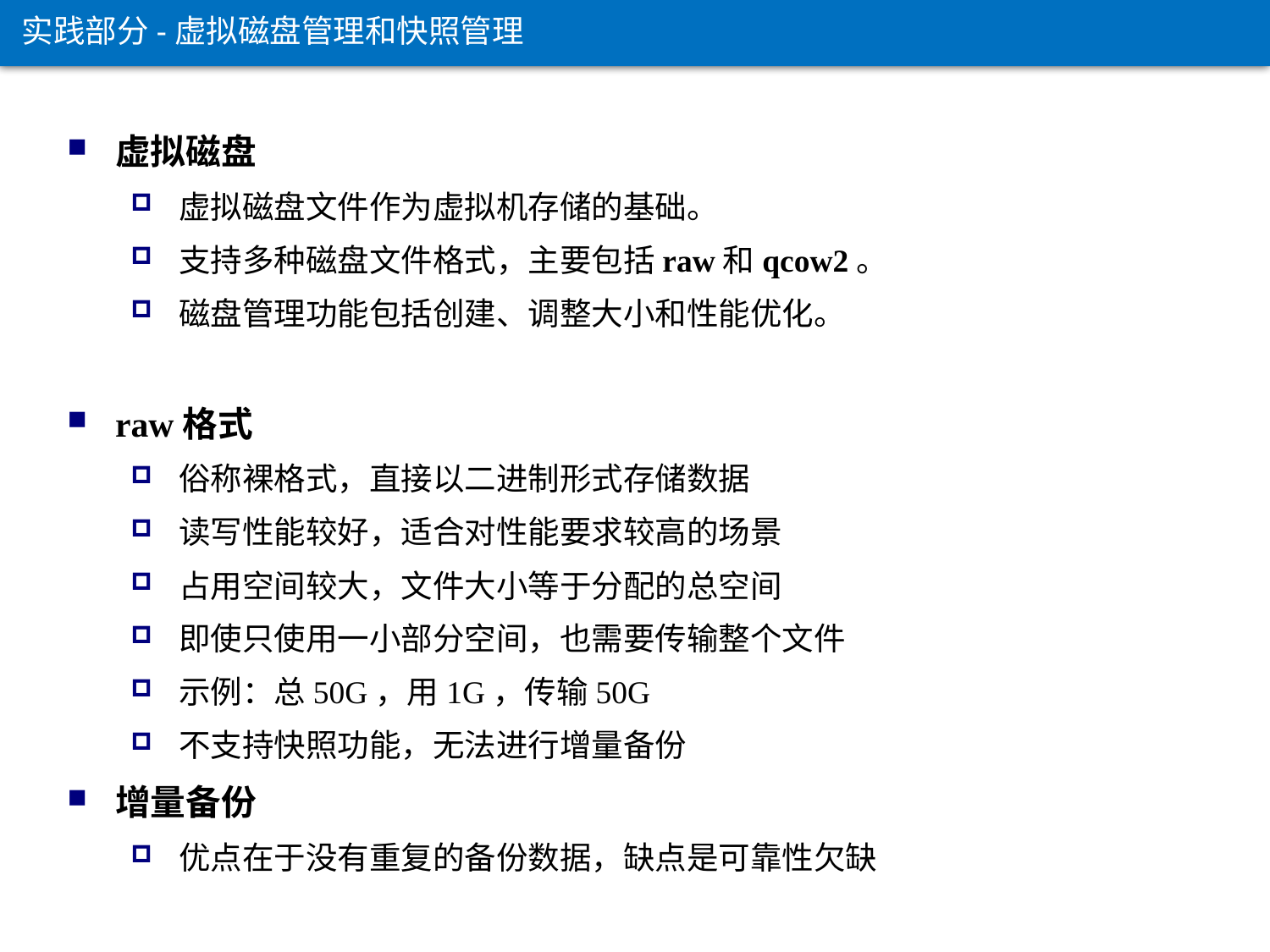

实践部分-虚拟磁盘管理和快照管理
虚拟磁盘
虚拟磁盘文件作为虚拟机存储的基础。
支持多种磁盘文件格式，主要包括raw和qcow2。
磁盘管理功能包括创建、调整大小和性能优化。

raw格式
俗称裸格式，直接以二进制形式存储数据
读写性能较好，适合对性能要求较高的场景
占用空间较大，文件大小等于分配的总空间
即使只使用一小部分空间，也需要传输整个文件
示例：总50G，用1G，传输50G
不支持快照功能，无法进行增量备份
增量备份
优点在于没有重复的备份数据，缺点是可靠性欠缺
45